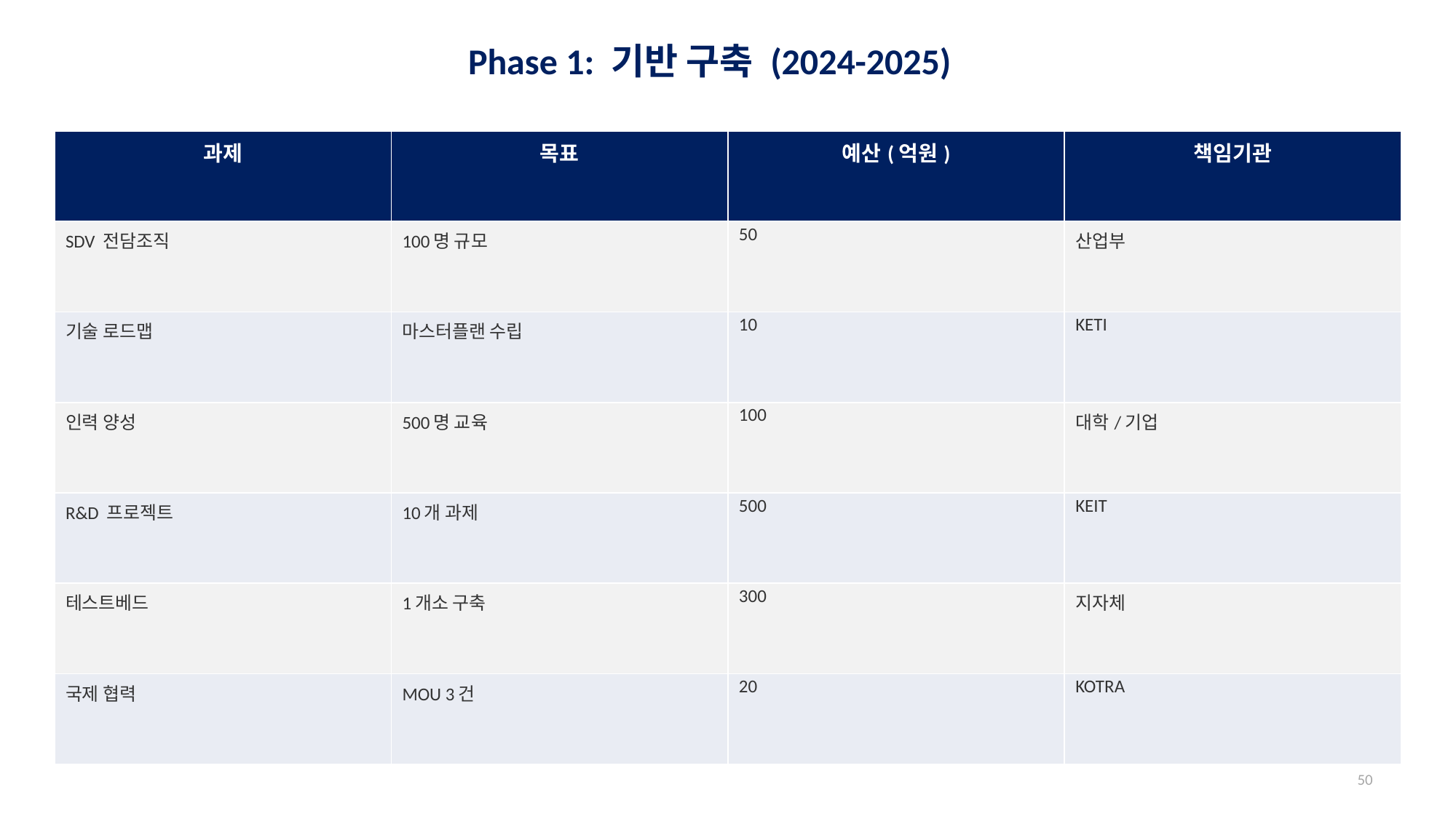

Phase 1: 기반 구축 (2024-2025)
#
| 과제 | 목표 | 예산(억원) | 책임기관 |
| --- | --- | --- | --- |
| SDV 전담조직 | 100명 규모 | 50 | 산업부 |
| 기술 로드맵 | 마스터플랜 수립 | 10 | KETI |
| 인력 양성 | 500명 교육 | 100 | 대학/기업 |
| R&D 프로젝트 | 10개 과제 | 500 | KEIT |
| 테스트베드 | 1개소 구축 | 300 | 지자체 |
| 국제 협력 | MOU 3건 | 20 | KOTRA |
50